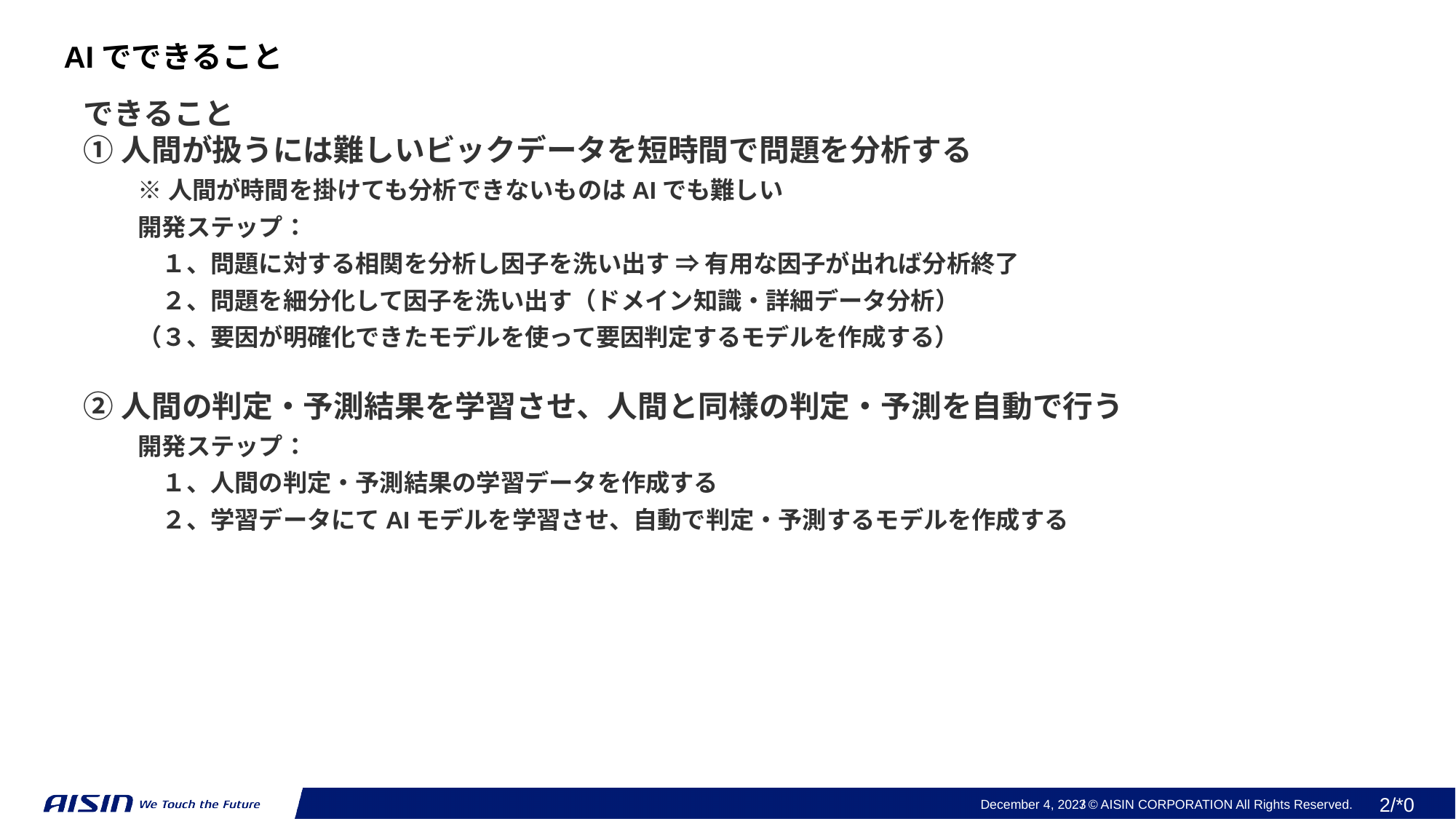

AIでできること
できること
①人間が扱うには難しいビックデータを短時間で問題を分析する
※人間が時間を掛けても分析できないものはAIでも難しい
開発ステップ：
　１、問題に対する相関を分析し因子を洗い出す ⇒ 有用な因子が出れば分析終了
　２、問題を細分化して因子を洗い出す（ドメイン知識・詳細データ分析）
（３、要因が明確化できたモデルを使って要因判定するモデルを作成する）

②人間の判定・予測結果を学習させ、人間と同様の判定・予測を自動で行う
開発ステップ：
　１、人間の判定・予測結果の学習データを作成する
　２、学習データにてAIモデルを学習させ、自動で判定・予測するモデルを作成する

December 4, 2023